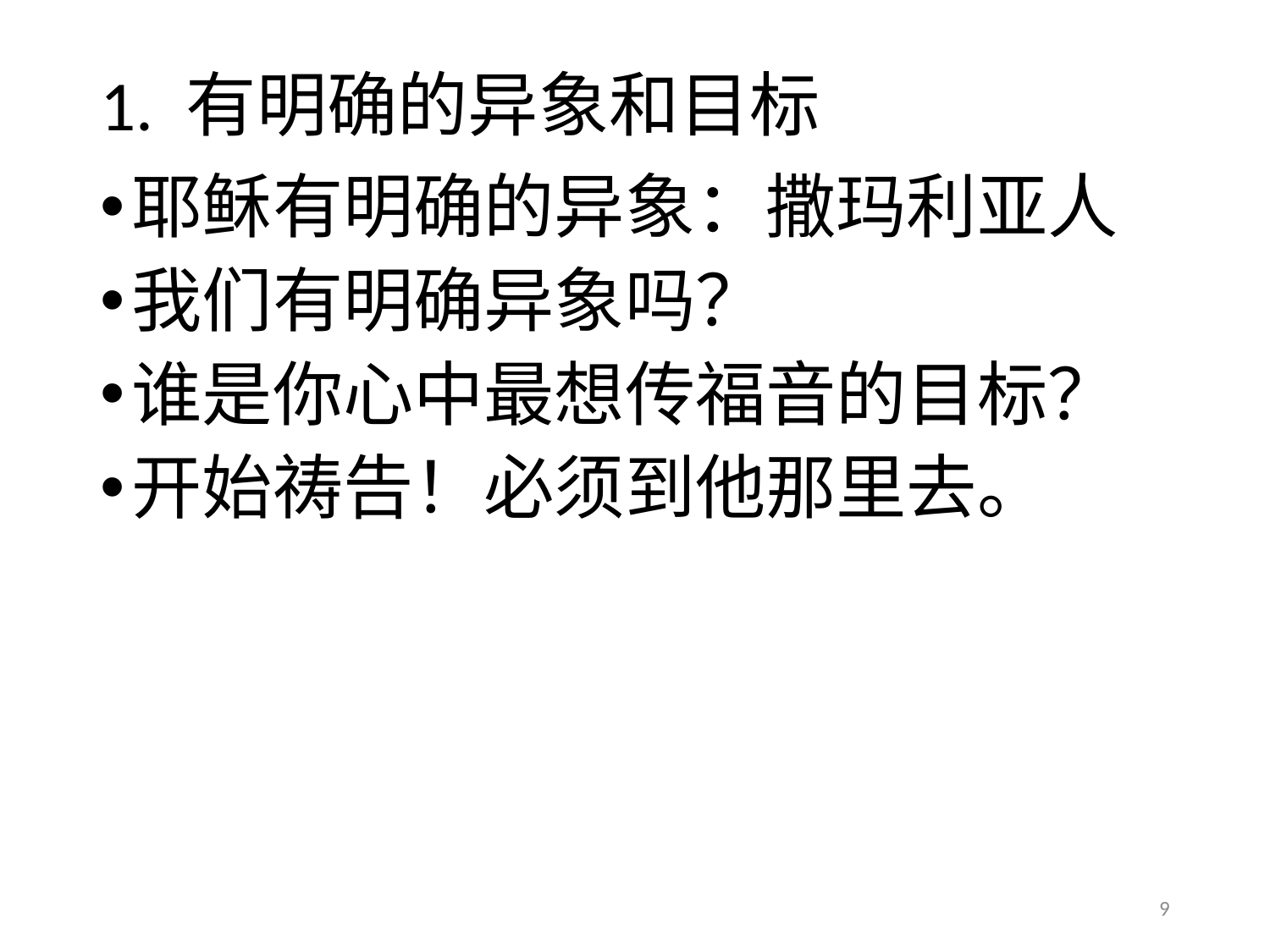

# 1. 有明确的异象和目标
耶稣有明确的异象：撒玛利亚人
我们有明确异象吗？
谁是你心中最想传福音的目标？
开始祷告！必须到他那里去。
9